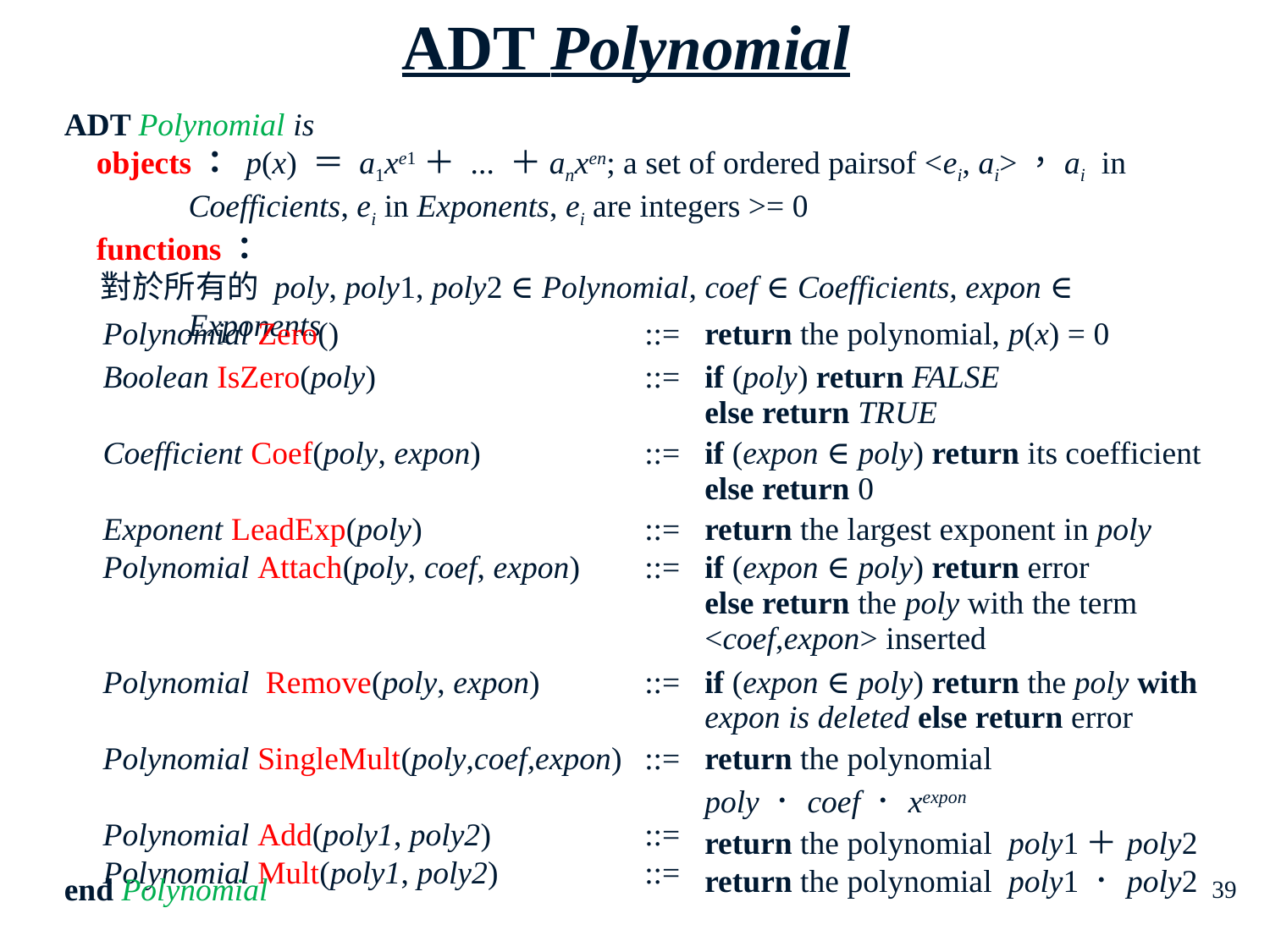

ADT Polynomial
ADT Polynomial is
    objects： p(x) ＝ a1xe1＋ ... ＋anxen; a set of ordered pairsof <ei, ai>，ai  in Coefficients, ei in Exponents, ei are integers >= 0
    functions：
    對於所有的 poly, poly1, poly2 ∈ Polynomial, coef ∈ Coefficients, expon ∈ Exponents

| Polynomial Zero() | ::= | return the polynomial, p(x) = 0 |
| --- | --- | --- |
| Boolean IsZero(poly) | ::= | if (poly) return FALSE else return TRUE |
| Coefficient Coef(poly, expon) | ::= | if (expon ∈ poly) return its coefficient else return 0 |
| Exponent LeadExp(poly) | ::= | return the largest exponent in poly |
| Polynomial Attach(poly, coef, expon) | ::= | if (expon ∈ poly) return error else return the poly with the term <coef,expon> inserted |
| Polynomial Remove(poly, expon) | ::= | if (expon ∈ poly) return the poly with expon is deleted else return error |
| Polynomial SingleMult(poly,coef,expon) | ::= | return the polynomial poly．coef．xexpon |
| Polynomial Add(poly1, poly2) | ::= | return the polynomial poly1＋poly2 |
| Polynomial Mult(poly1, poly2) | ::= | return the polynomial poly1．poly2 |
end Polynomial
39